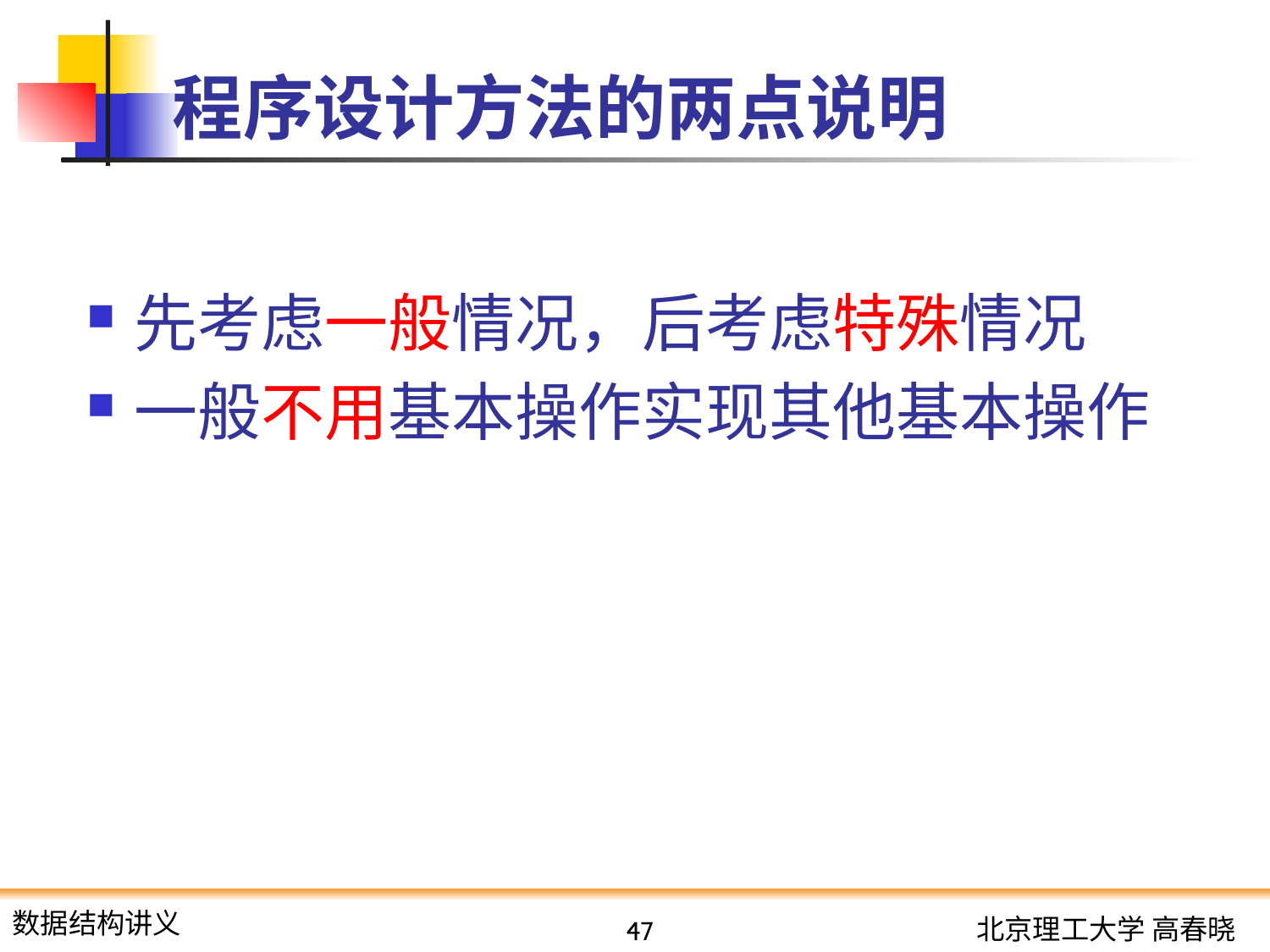

# 程序设计方法的两点说明
先考虑一般情况，后考虑特殊情况
一般不用基本操作实现其他基本操作
47